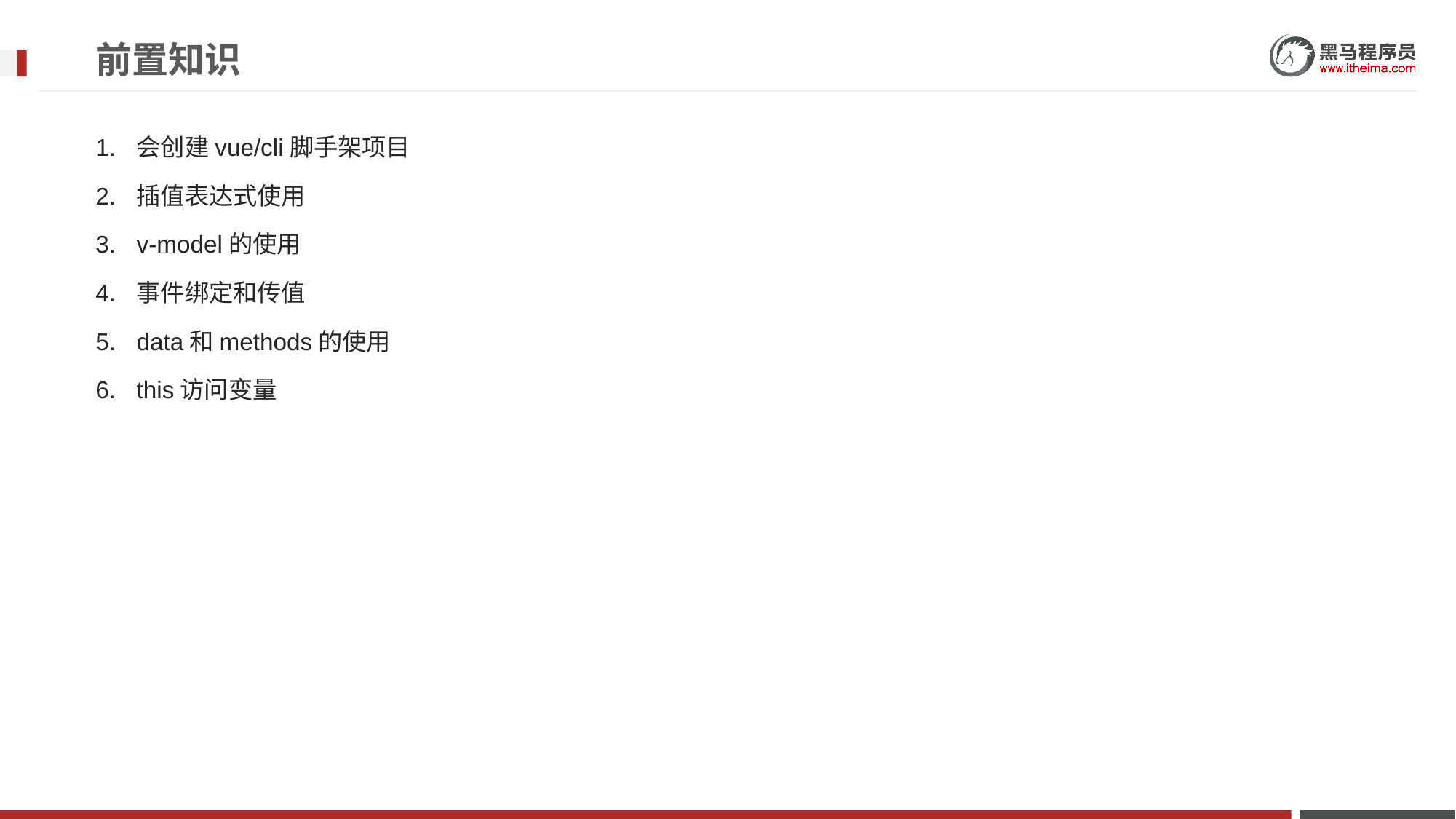

# 前置知识
会创建vue/cli脚手架项目
插值表达式使用
v-model的使用
事件绑定和传值
data和methods的使用
this访问变量